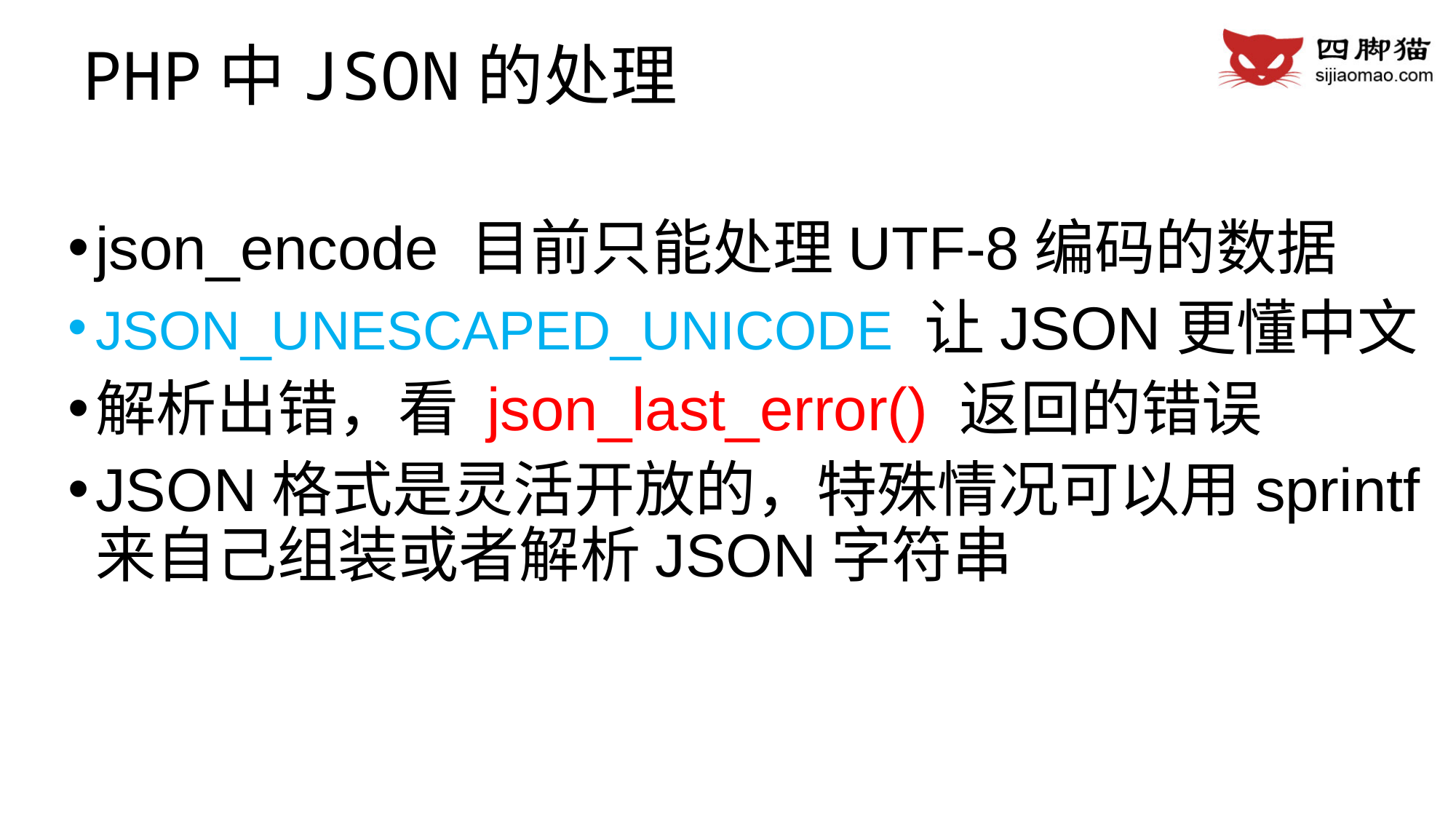

# PHP中JSON的处理
json_encode 目前只能处理UTF-8编码的数据
JSON_UNESCAPED_UNICODE 让JSON更懂中文
解析出错，看 json_last_error() 返回的错误
JSON格式是灵活开放的，特殊情况可以用sprintf来自己组装或者解析JSON字符串